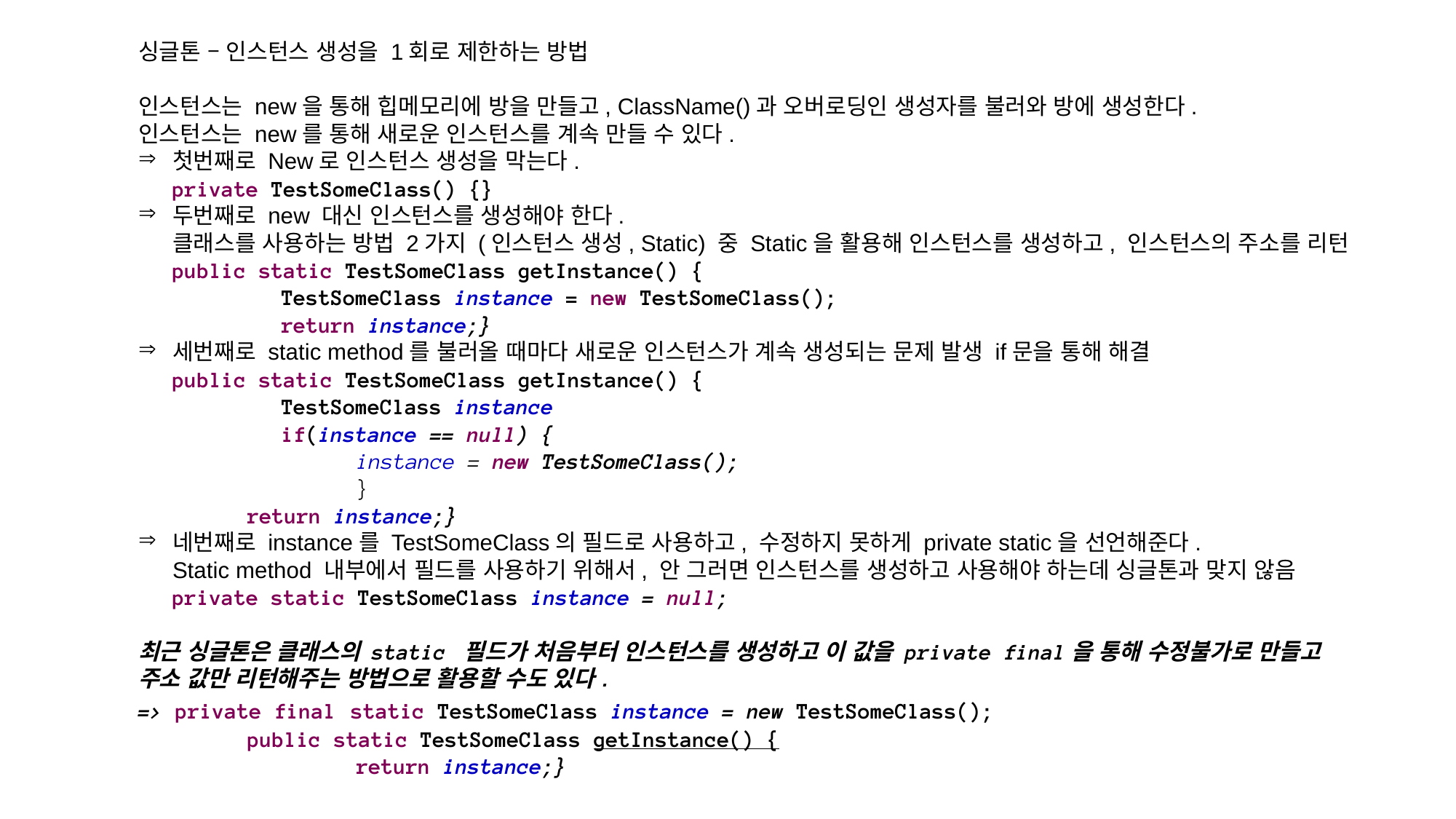

싱글톤 – 인스턴스 생성을 1회로 제한하는 방법

인스턴스는 new을 통해 힙메모리에 방을 만들고, ClassName()과 오버로딩인 생성자를 불러와 방에 생성한다.
인스턴스는 new를 통해 새로운 인스턴스를 계속 만들 수 있다.
첫번째로 New로 인스턴스 생성을 막는다.
private TestSomeClass() {}
두번째로 new 대신 인스턴스를 생성해야 한다.
클래스를 사용하는 방법 2가지 (인스턴스 생성, Static) 중 Static을 활용해 인스턴스를 생성하고, 인스턴스의 주소를 리턴
public static TestSomeClass getInstance() {
	TestSomeClass instance = new TestSomeClass();
	return instance;}
세번째로 static method를 불러올 때마다 새로운 인스턴스가 계속 생성되는 문제 발생 if문을 통해 해결
public static TestSomeClass getInstance() {
	TestSomeClass instance
	if(instance == null) {
		instance = new TestSomeClass();
		}
	return instance;}
네번째로 instance를 TestSomeClass의 필드로 사용하고, 수정하지 못하게 private static을 선언해준다.
Static method 내부에서 필드를 사용하기 위해서, 안 그러면 인스턴스를 생성하고 사용해야 하는데 싱글톤과 맞지 않음
private static TestSomeClass instance = null;

최근 싱글톤은 클래스의 static 필드가 처음부터 인스턴스를 생성하고 이 값을 private final을 통해 수정불가로 만들고
주소 값만 리턴해주는 방법으로 활용할 수도 있다.
=> private final static TestSomeClass instance = new TestSomeClass();
	public static TestSomeClass getInstance() {
		return instance;}